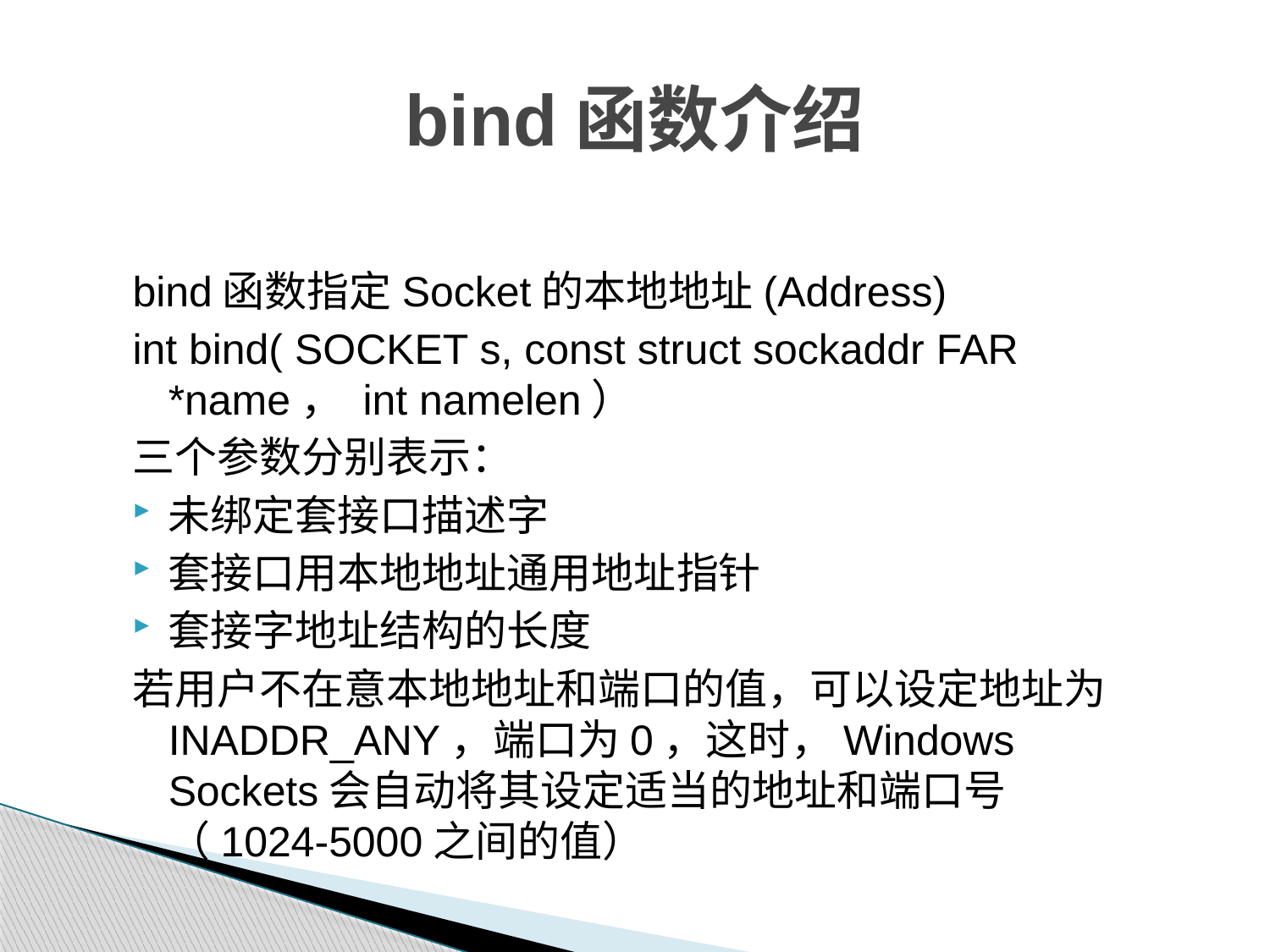

# bind函数介绍
bind函数指定Socket的本地地址(Address)
int bind( SOCKET s, const struct sockaddr FAR *name， int namelen）
三个参数分别表示：
未绑定套接口描述字
套接口用本地地址通用地址指针
套接字地址结构的长度
若用户不在意本地地址和端口的值，可以设定地址为INADDR_ANY，端口为0，这时，Windows Sockets会自动将其设定适当的地址和端口号（1024-5000之间的值）